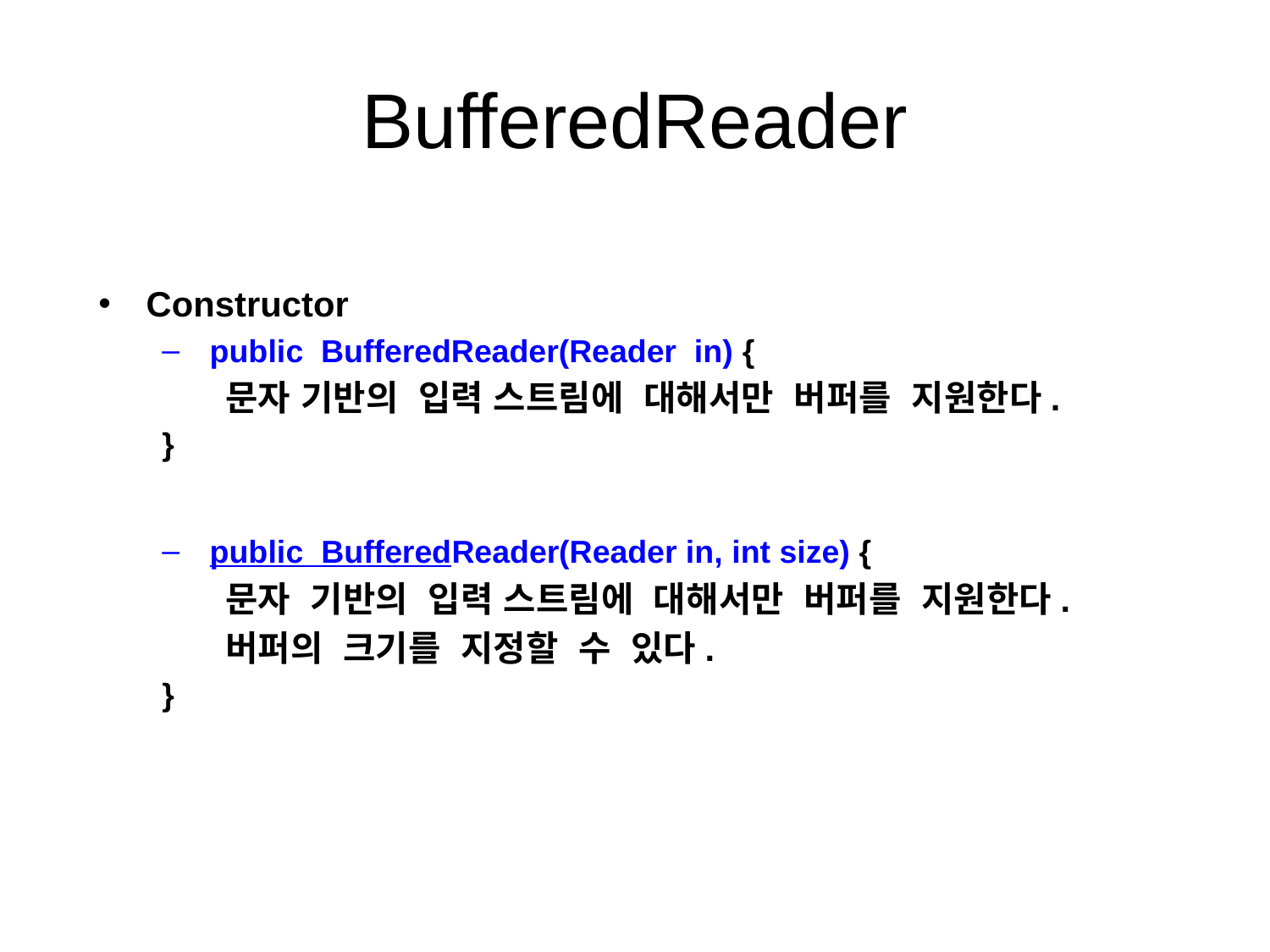

# BufferedReader

Constructor
public  BufferedReader(Reader  in) {
문자 기반의  입력 스트림에  대해서만  버퍼를  지원한다.
}

public  BufferedReader(Reader in, int size) {
문자  기반의  입력 스트림에  대해서만  버퍼를  지원한다.
버퍼의  크기를  지정할  수  있다.
}